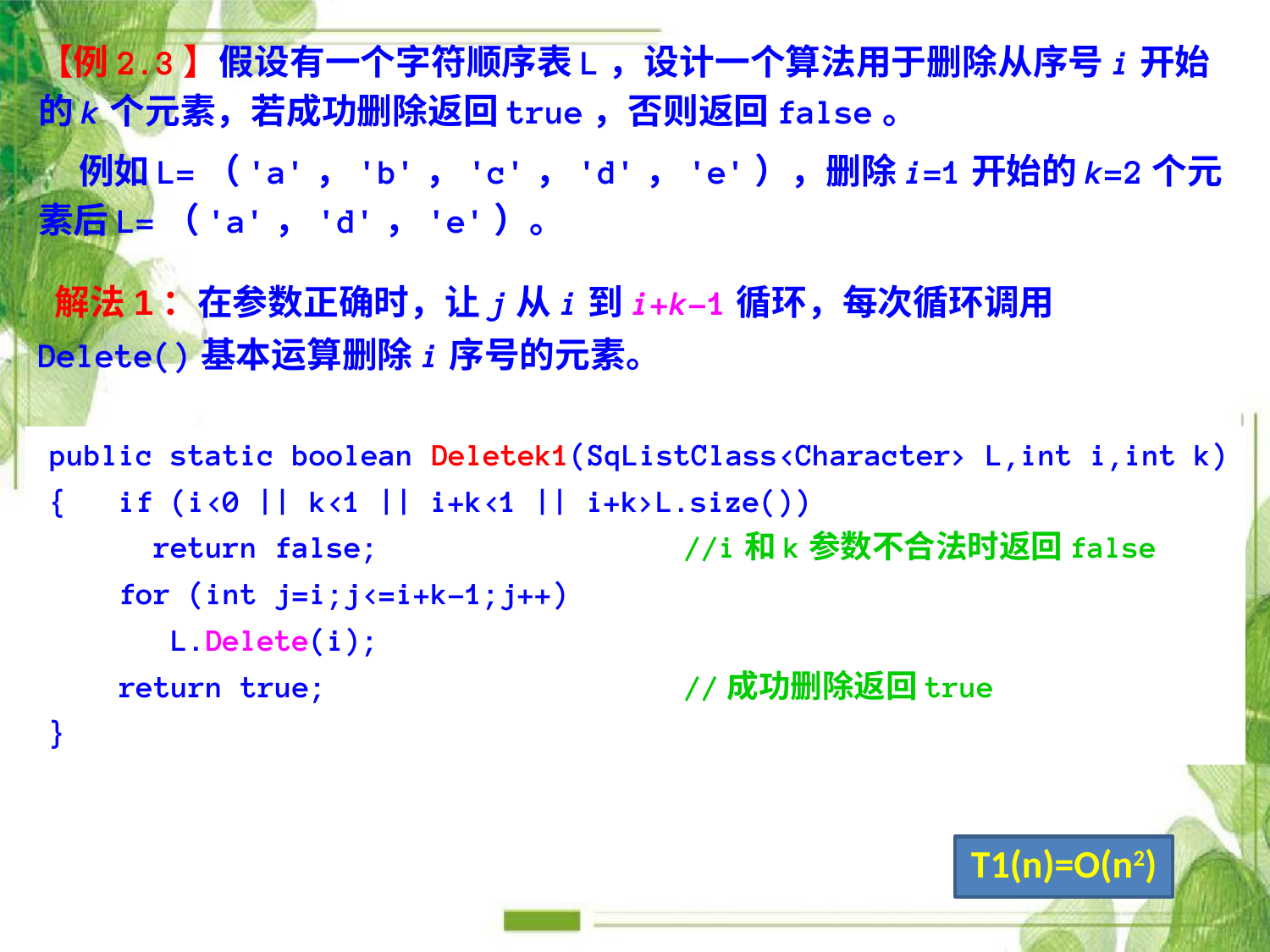

【例2.3】假设有一个字符顺序表L，设计一个算法用于删除从序号i开始的k个元素，若成功删除返回true，否则返回false。
    例如L=（'a'，'b'，'c'，'d'，'e'），删除i=1开始的k=2个元素后L=（'a'，'d'，'e'）。
 解法1：在参数正确时，让j从i到i+k-1循环，每次循环调用Delete()基本运算删除i序号的元素。
public static boolean Deletek1(SqListClass<Character> L,int i,int k)
{   if (i<0 || k<1 || i+k<1 || i+k>L.size())
      return false;			//i和k参数不合法时返回false
    for (int j=i;j<=i+k-1;j++)
       L.Delete(i);
    return true;			//成功删除返回true
}
T1(n)=O(n2)